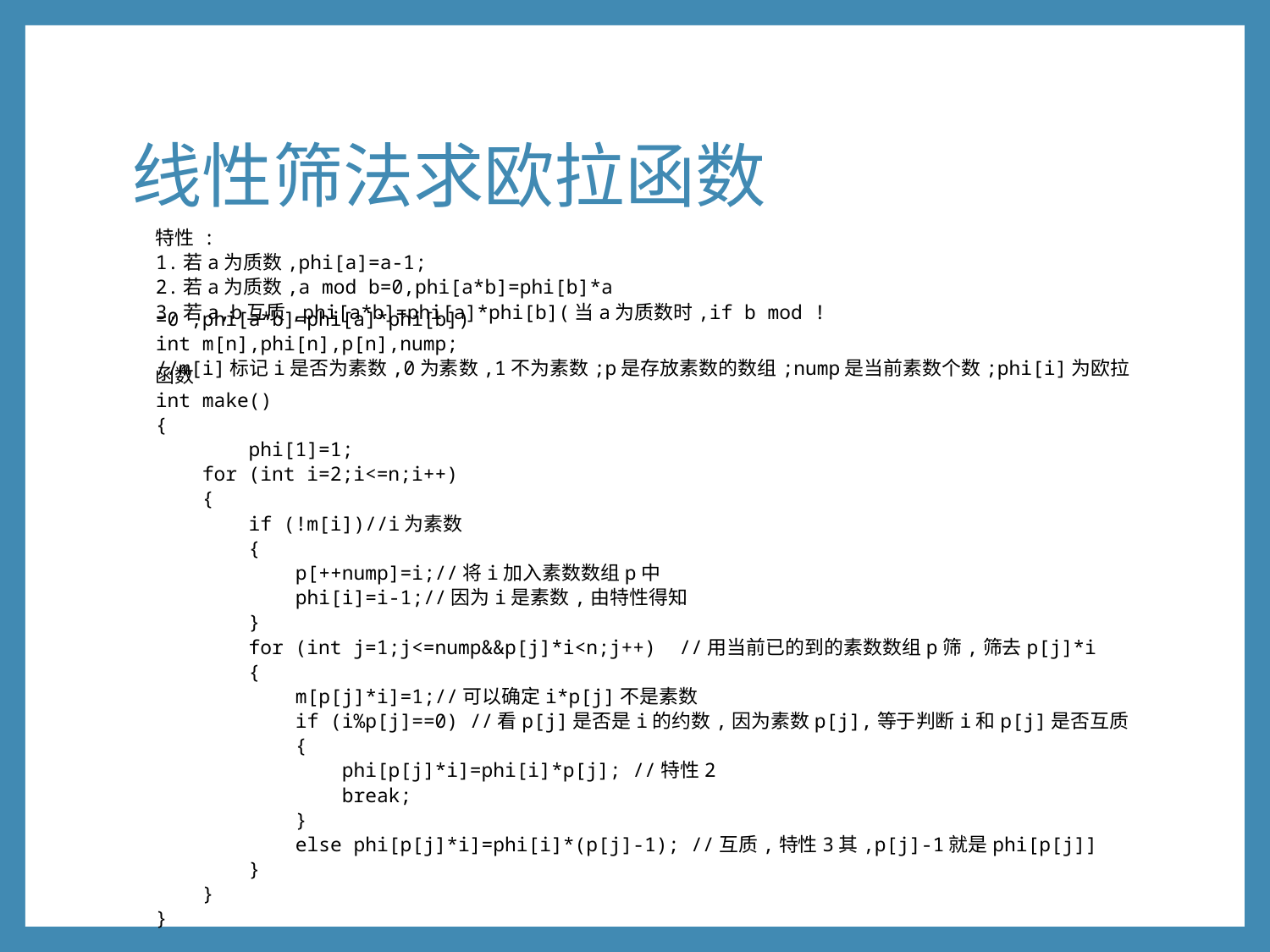

# 线性筛法求欧拉函数
特性 :
1.若a为质数,phi[a]=a-1;
2.若a为质数,a mod b=0,phi[a*b]=phi[b]*a
3.若a,b互质,phi[a*b]=phi[a]*phi[b](当a为质数时,if b mod !=0 ,phi[a*b]=phi[a]*phi[b])
int m[n],phi[n],p[n],nump;
//m[i]标记i是否为素数,0为素数,1不为素数;p是存放素数的数组;nump是当前素数个数;phi[i]为欧拉函数
int make()
{
        phi[1]=1;
    for (int i=2;i<=n;i++)
    {
        if (!m[i])//i为素数
        {
            p[++nump]=i;//将i加入素数数组p中
            phi[i]=i-1;//因为i是素数,由特性得知
        }
        for (int j=1;j<=nump&&p[j]*i<n;j++)  //用当前已的到的素数数组p筛,筛去p[j]*i
        {
            m[p[j]*i]=1;//可以确定i*p[j]不是素数
            if (i%p[j]==0) //看p[j]是否是i的约数,因为素数p[j],等于判断i和p[j]是否互质
            {
                phi[p[j]*i]=phi[i]*p[j]; //特性2
                break;
            }
            else phi[p[j]*i]=phi[i]*(p[j]-1); //互质,特性3其,p[j]-1就是phi[p[j]]
        }
    }
}